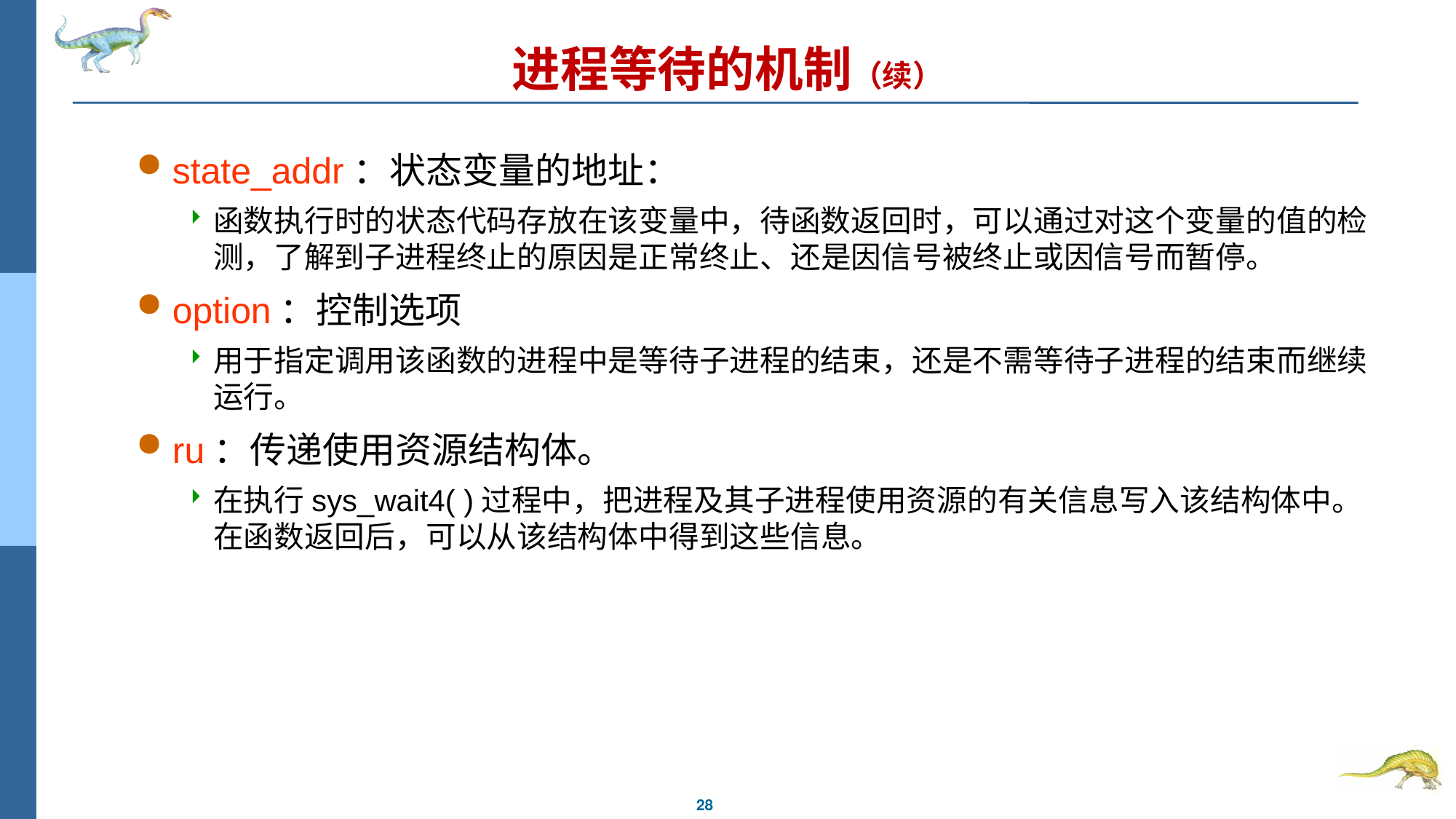

# 进程等待的机制（续）
state_addr：状态变量的地址：
函数执行时的状态代码存放在该变量中，待函数返回时，可以通过对这个变量的值的检测，了解到子进程终止的原因是正常终止、还是因信号被终止或因信号而暂停。
option：控制选项
用于指定调用该函数的进程中是等待子进程的结束，还是不需等待子进程的结束而继续运行。
ru：传递使用资源结构体。
在执行sys_wait4( )过程中，把进程及其子进程使用资源的有关信息写入该结构体中。在函数返回后，可以从该结构体中得到这些信息。